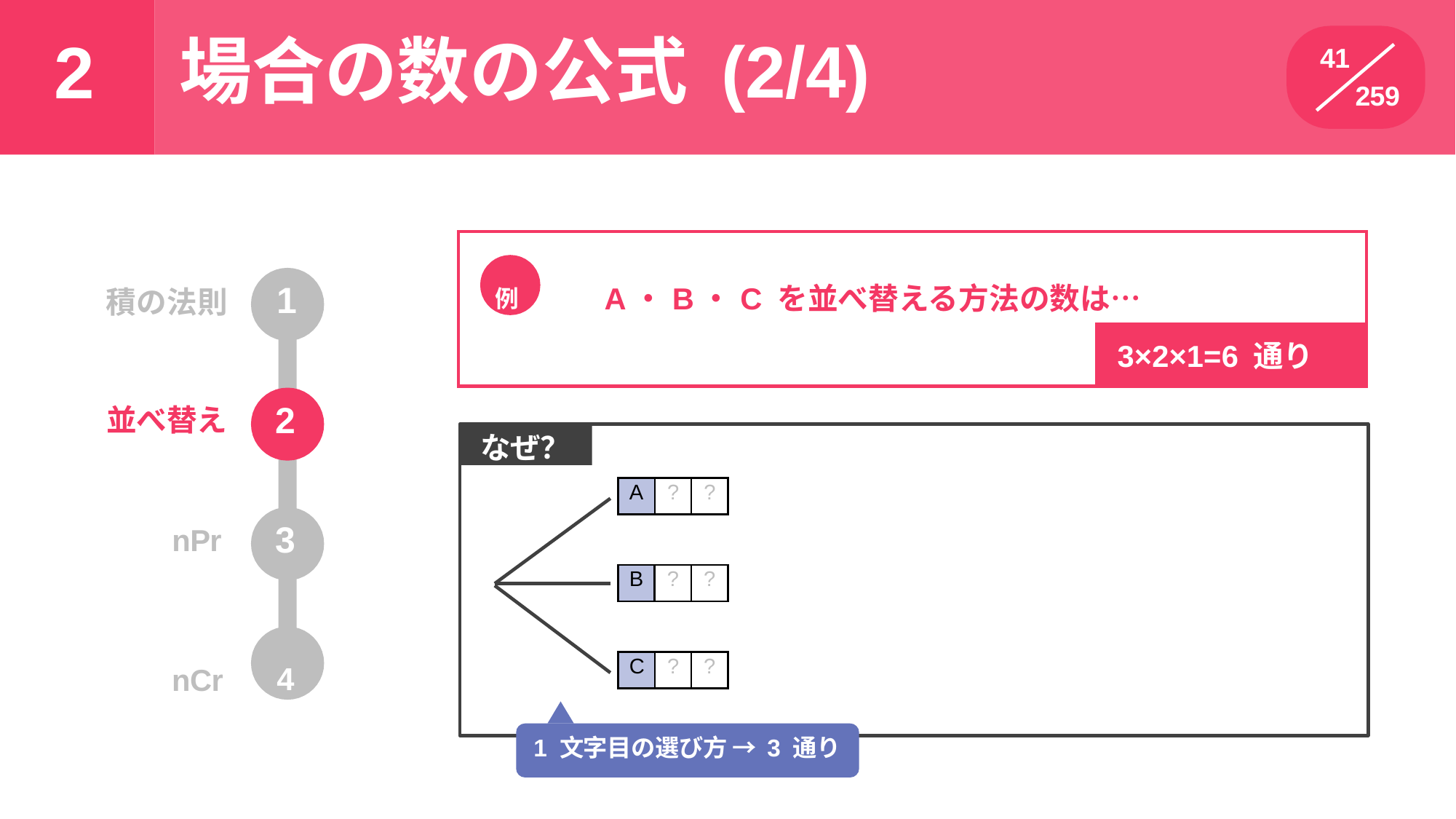

場合の数の公式 (2/4)
# 2
41
259
| 例 A・B・C を並べ替える方法の数は… |  |
| --- | --- |
|  | 3×2×1=6 通り |

積の法則	1
2
並べ替え
なぜ？

| A | ? | ? |
| --- | --- | --- |

3
nPr
|  | B | ? | ? |
| --- | --- | --- | --- |

nCr	4
| C | ? | ? |
| --- | --- | --- |

1 文字目の選び方 → 3 通り